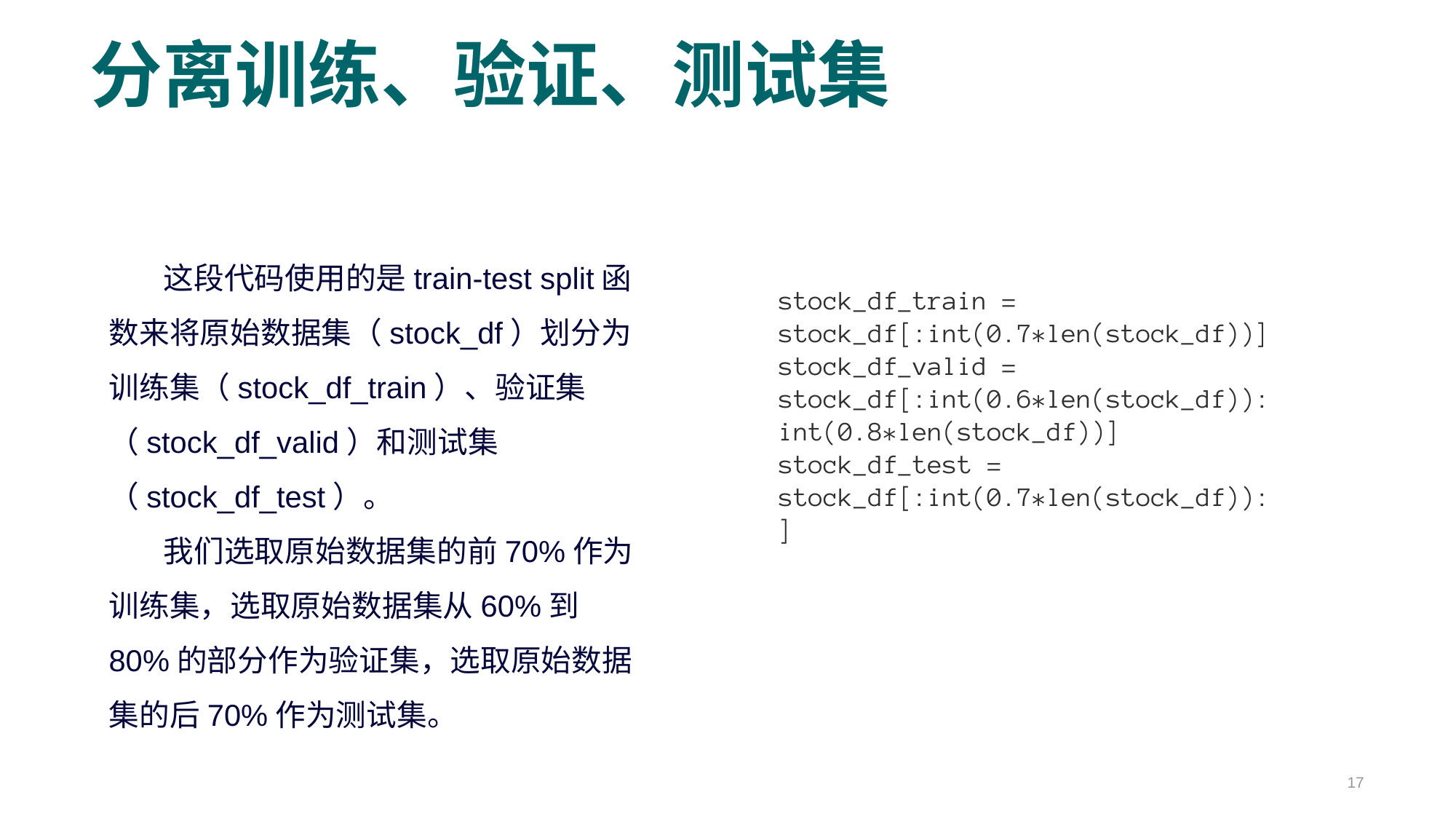

# 分离训练、验证、测试集
这段代码使用的是train-test split函数来将原始数据集（stock_df）划分为训练集（stock_df_train）、验证集（stock_df_valid）和测试集（stock_df_test）。
我们选取原始数据集的前70%作为训练集，选取原始数据集从60%到80%的部分作为验证集，选取原始数据集的后70%作为测试集。
stock_df_train = stock_df[:int(0.7*len(stock_df))]
stock_df_valid = stock_df[:int(0.6*len(stock_df)):int(0.8*len(stock_df))]
stock_df_test = stock_df[:int(0.7*len(stock_df)):]

17